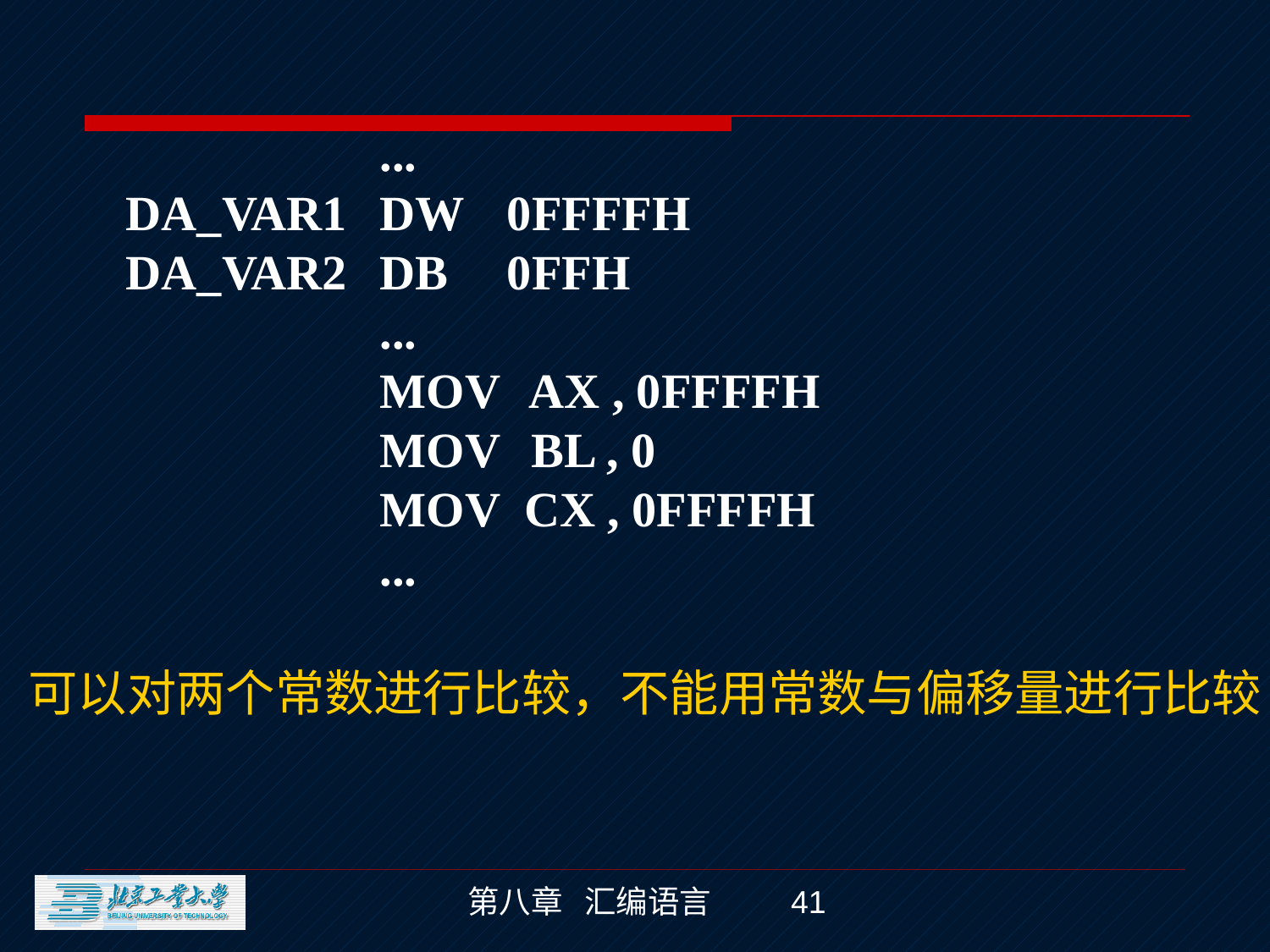

...
DA_VAR1	DW	0FFFFH
DA_VAR2	DB	0FFH
		...
		MOV	  AX , 0FFFFH
		MOV	  BL , 0
		MOV  CX , 0FFFFH
		...

可以对两个常数进行比较，不能用常数与偏移量进行比较